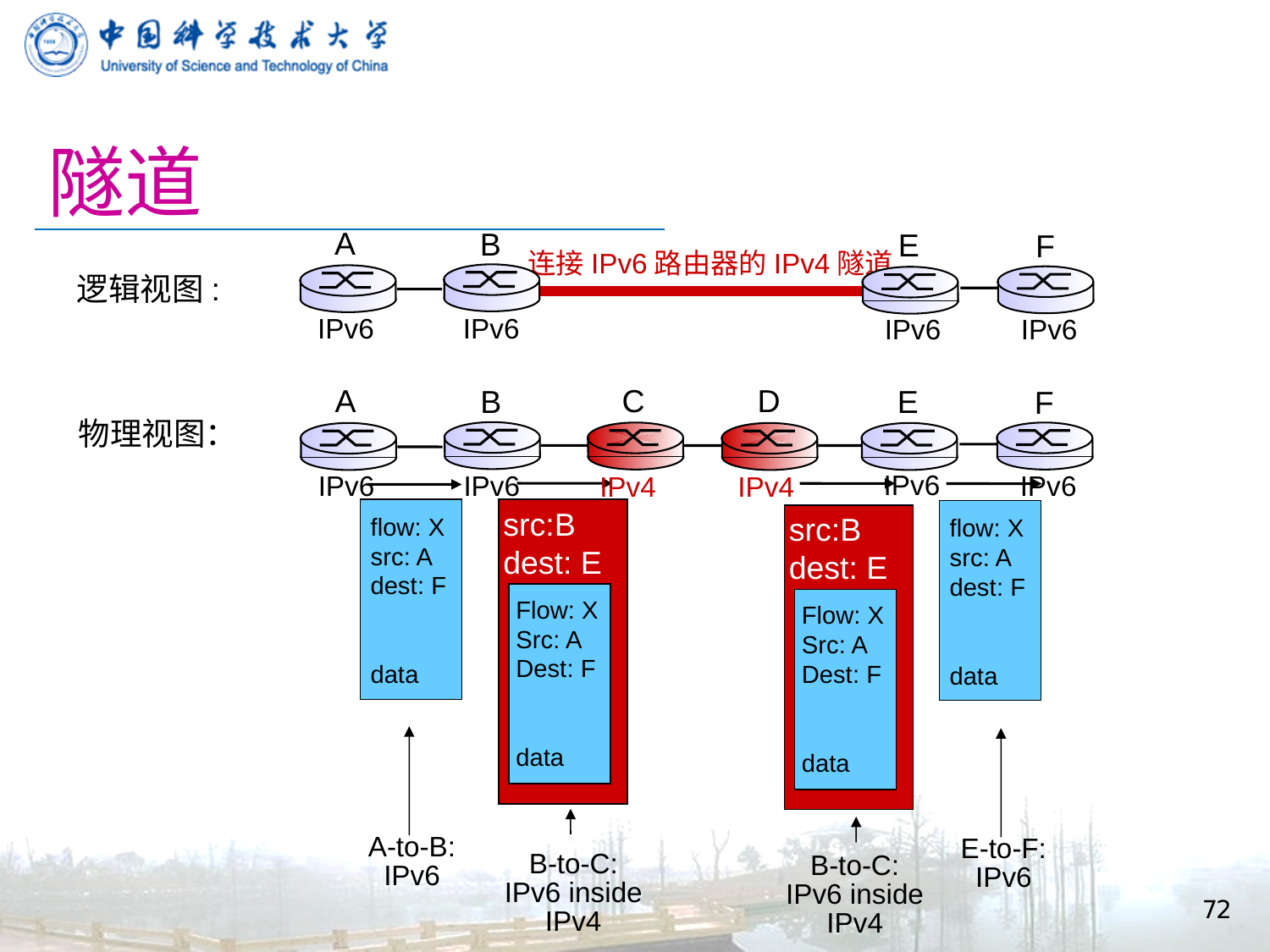

# 隧道
A
B

IPv6
IPv6
E
F

IPv6
IPv6
连接IPv6路由器的IPv4隧道
逻辑视图:

C
D
A
B

IPv6
IPv6
E
F

IPv6
IPv6
物理视图：

IPv4
IPv4

src:B
dest: E

Flow: X
Src: A
Dest: F

data

B-to-C:
IPv6 inside
IPv4

src:B
dest: E

Flow: X
Src: A
Dest: F

data

B-to-C:
IPv6 inside
IPv4

flow: X
src: A
dest: F

data

E-to-F:
IPv6

flow: X
src: A
dest: F

data

A-to-B:
IPv6
72